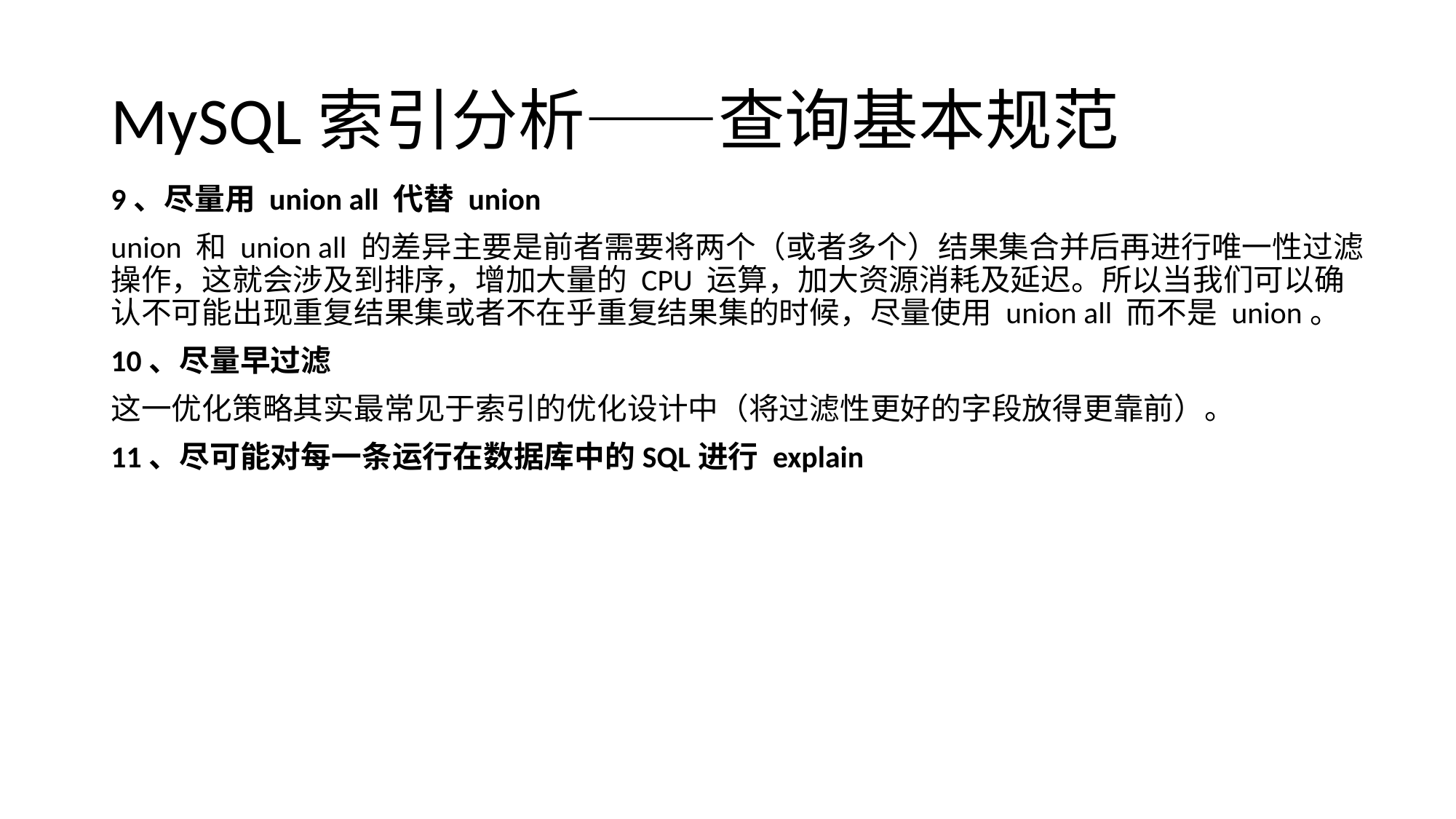

# MySQL索引分析——查询基本规范
9、尽量用 union all 代替 union
union 和 union all 的差异主要是前者需要将两个（或者多个）结果集合并后再进行唯一性过滤操作，这就会涉及到排序，增加大量的 CPU 运算，加大资源消耗及延迟。所以当我们可以确认不可能出现重复结果集或者不在乎重复结果集的时候，尽量使用 union all 而不是 union。
10、尽量早过滤
这一优化策略其实最常见于索引的优化设计中（将过滤性更好的字段放得更靠前）。
11、尽可能对每一条运行在数据库中的SQL进行 explain